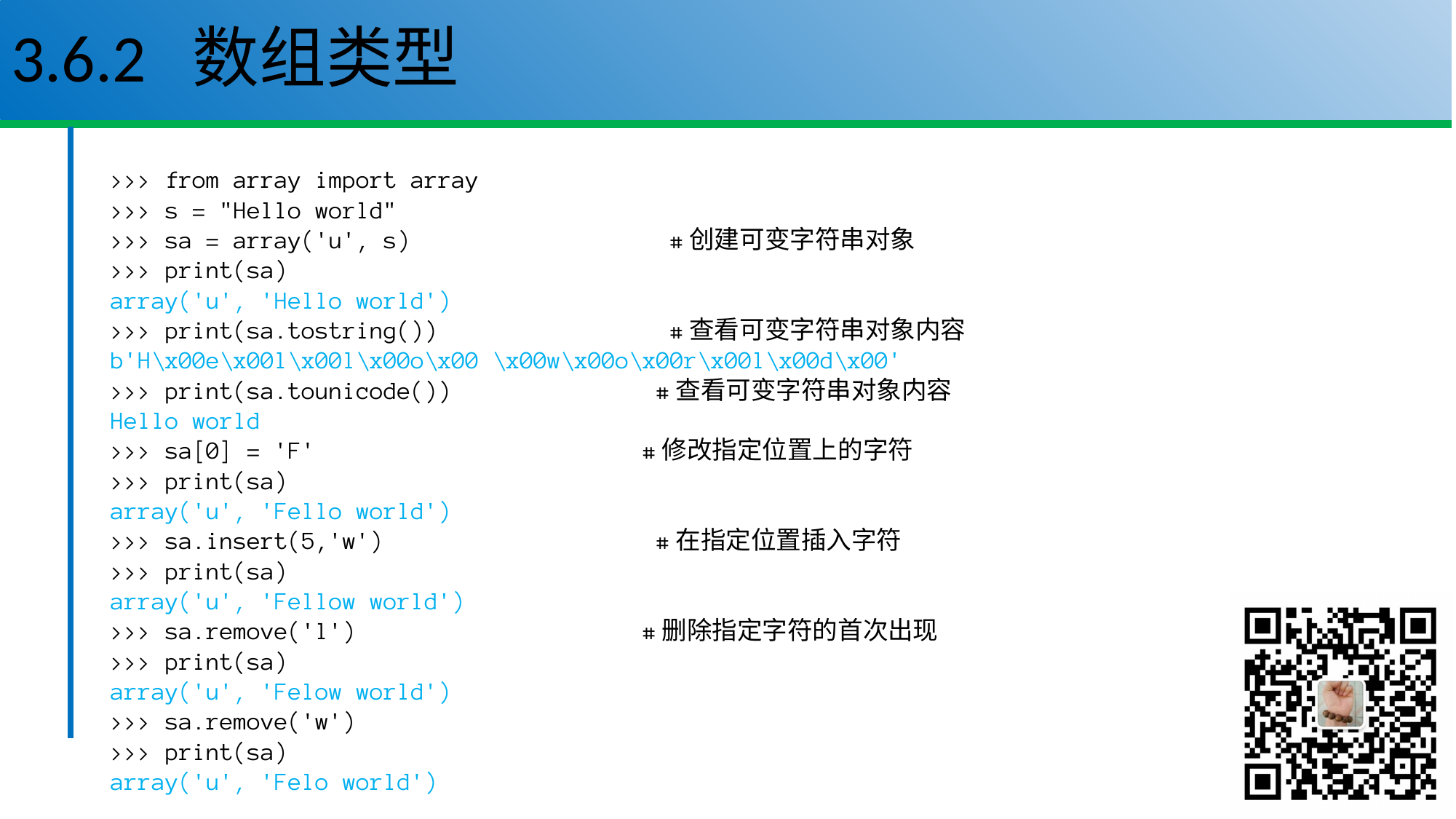

# 3.6.2  数组类型
>>> from array import array
>>> s = "Hello world"
>>> sa = array('u', s)                   #创建可变字符串对象
>>> print(sa)
array('u', 'Hello world')
>>> print(sa.tostring())                 #查看可变字符串对象内容
b'H\x00e\x00l\x00l\x00o\x00 \x00w\x00o\x00r\x00l\x00d\x00'
>>> print(sa.tounicode())               #查看可变字符串对象内容
Hello world
>>> sa[0] = 'F'                        #修改指定位置上的字符
>>> print(sa)
array('u', 'Fello world')
>>> sa.insert(5,'w')                    #在指定位置插入字符
>>> print(sa)
array('u', 'Fellow world')
>>> sa.remove('l')                     #删除指定字符的首次出现
>>> print(sa)
array('u', 'Felow world')
>>> sa.remove('w')
>>> print(sa)
array('u', 'Felo world')
84